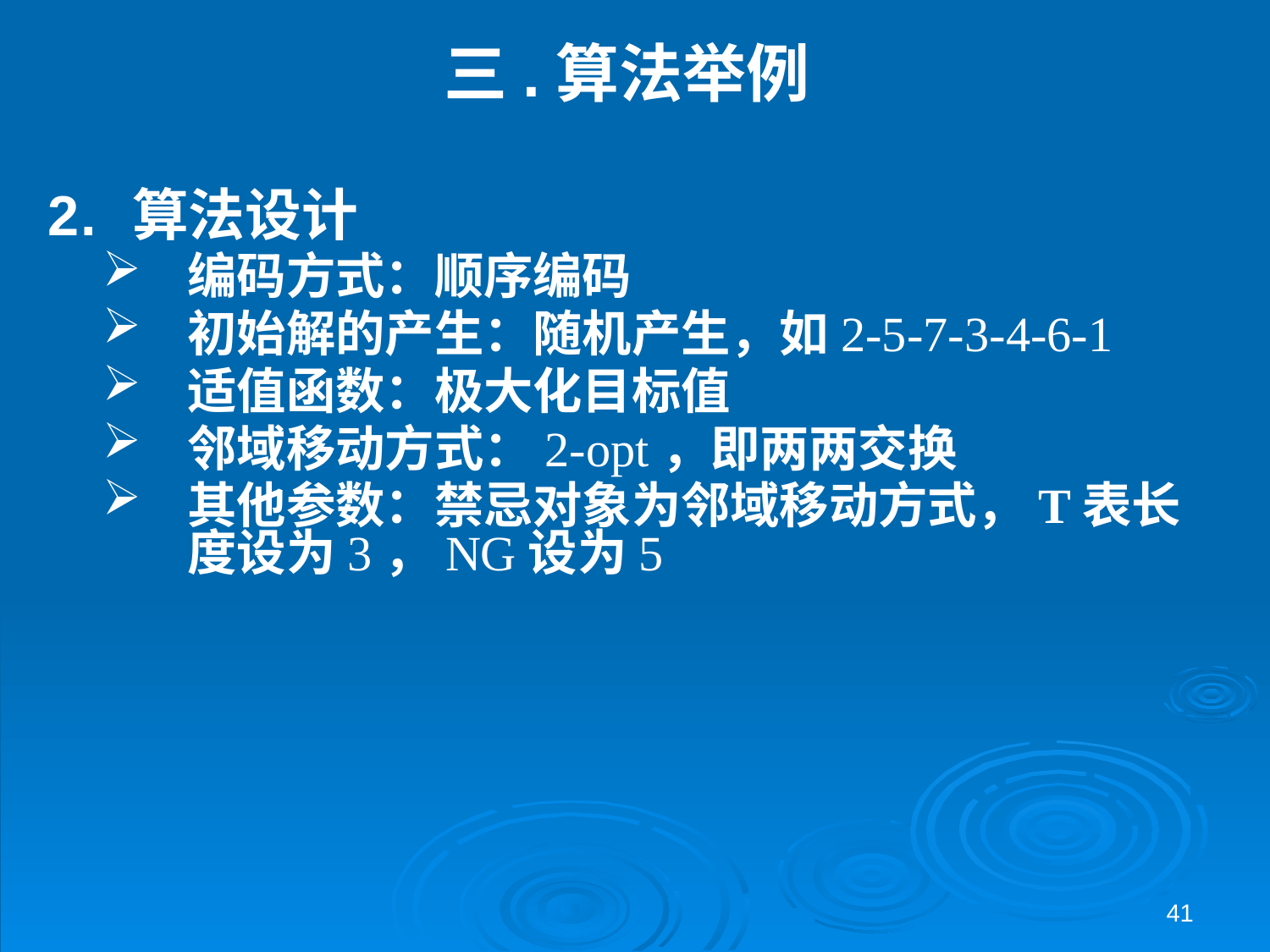

# 三.算法举例
算法设计
编码方式：顺序编码
初始解的产生：随机产生，如2-5-7-3-4-6-1
适值函数：极大化目标值
邻域移动方式：2-opt，即两两交换
其他参数：禁忌对象为邻域移动方式，T表长度设为3，NG设为5
41